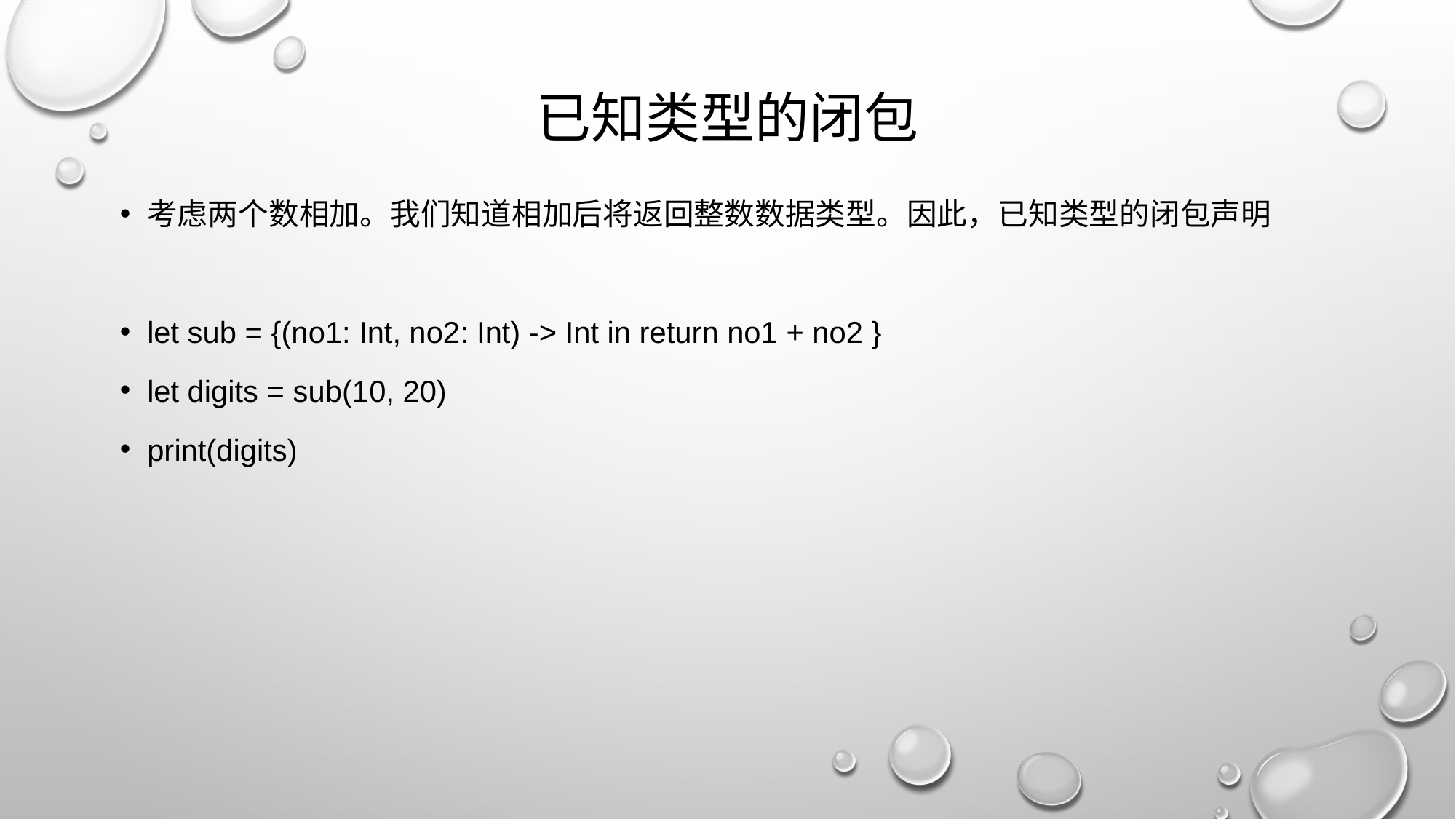

# 已知类型的闭包
考虑两个数相加。我们知道相加后将返回整数数据类型。因此，已知类型的闭包声明

let sub = {(no1: Int, no2: Int) -> Int in return no1 + no2 }
let digits = sub(10, 20)
print(digits)